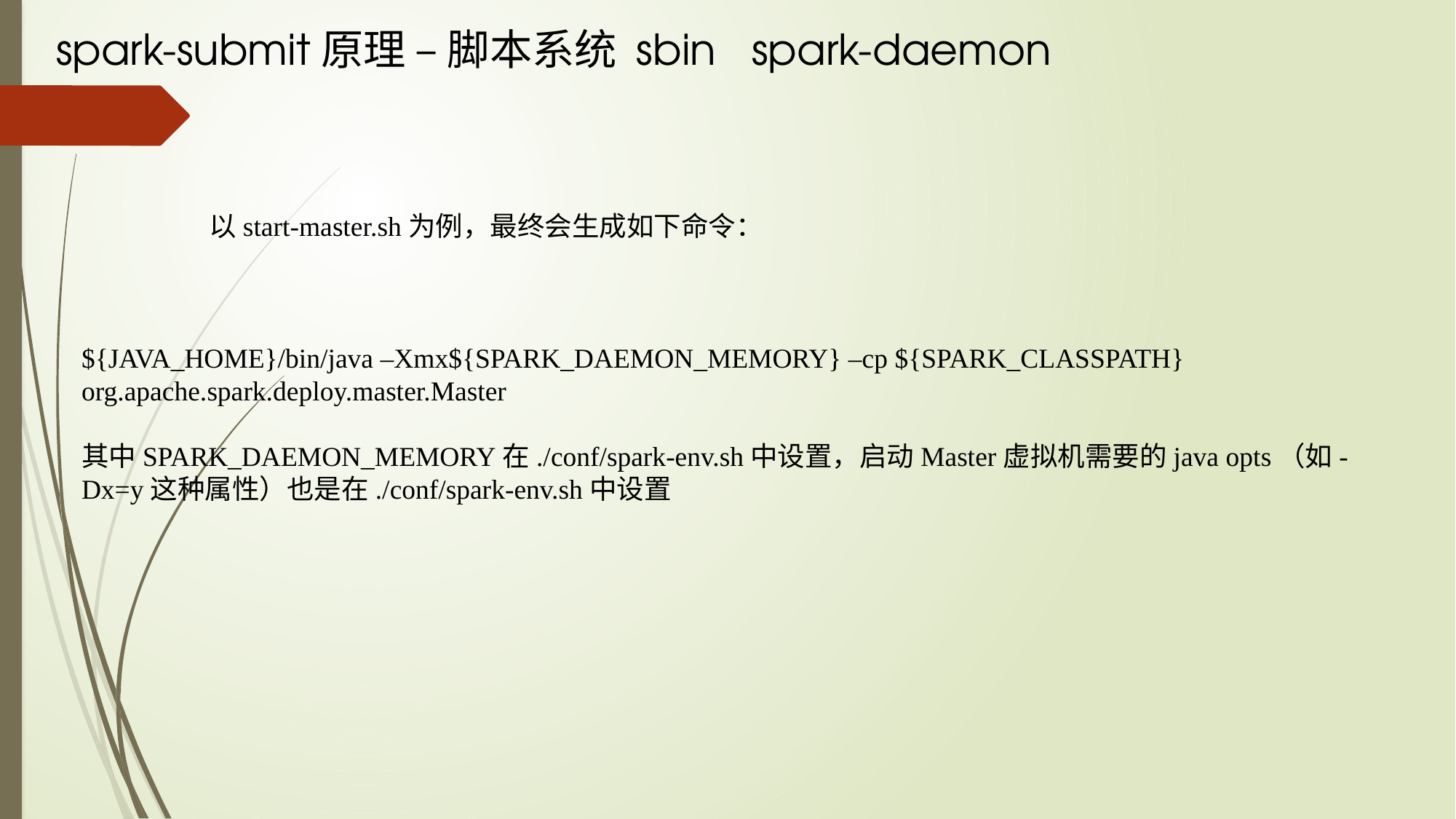

spark-submit原理 – 脚本系统 sbin
spark-daemon
以start-master.sh为例，最终会生成如下命令：
${JAVA_HOME}/bin/java –Xmx${SPARK_DAEMON_MEMORY} –cp ${SPARK_CLASSPATH} org.apache.spark.deploy.master.Master

其中SPARK_DAEMON_MEMORY在./conf/spark-env.sh中设置，启动Master虚拟机需要的java opts（如-Dx=y这种属性）也是在./conf/spark-env.sh中设置